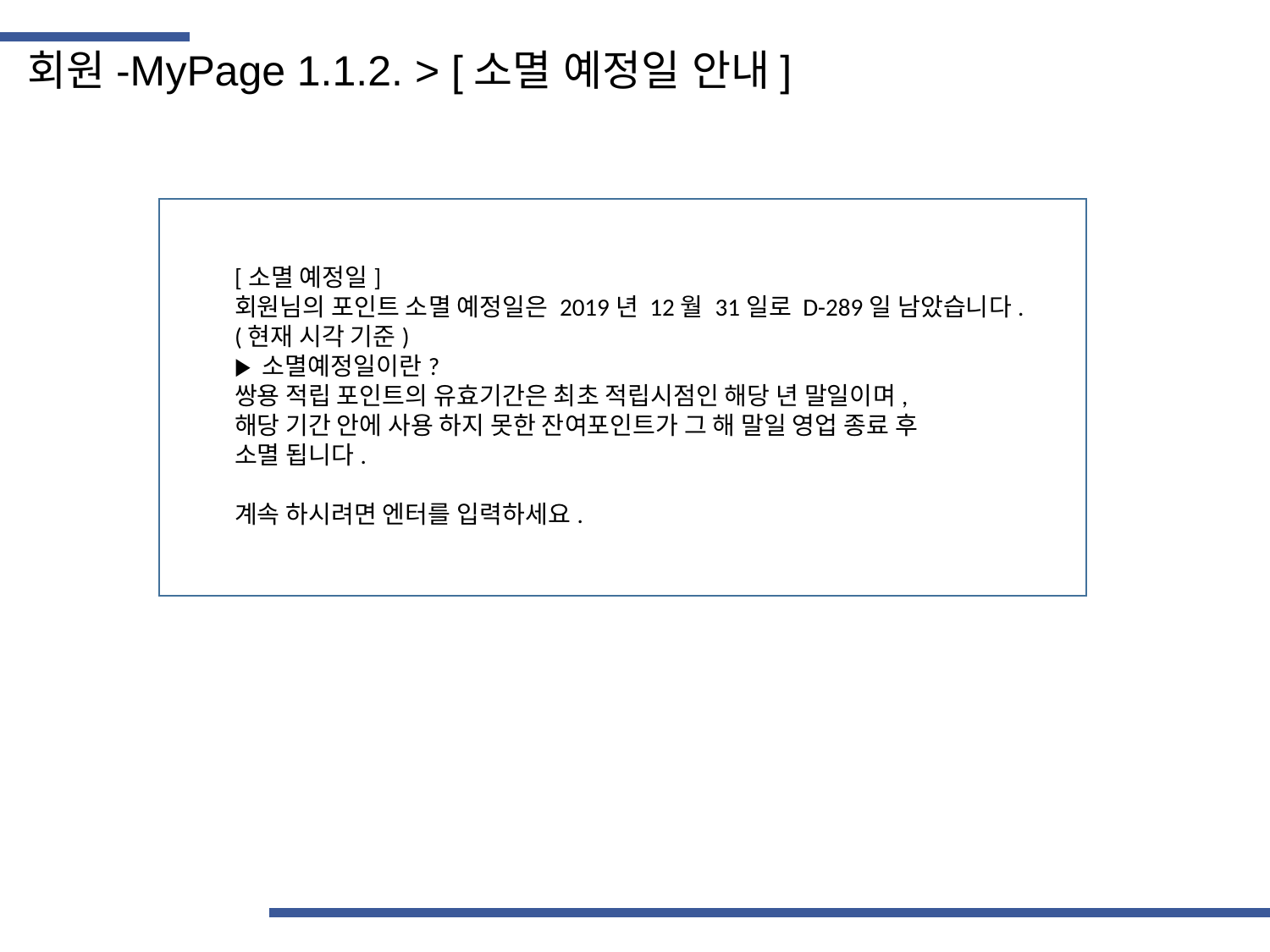

회원-MyPage 1.1.2. > [소멸 예정일 안내]

[소멸 예정일]
회원님의 포인트 소멸 예정일은 2019년 12월 31일로 D-289일 남았습니다.
(현재 시각 기준)
▶ 소멸예정일이란?
쌍용 적립 포인트의 유효기간은 최초 적립시점인 해당 년 말일이며,
해당 기간 안에 사용 하지 못한 잔여포인트가 그 해 말일 영업 종료 후
소멸 됩니다.

계속 하시려면 엔터를 입력하세요.